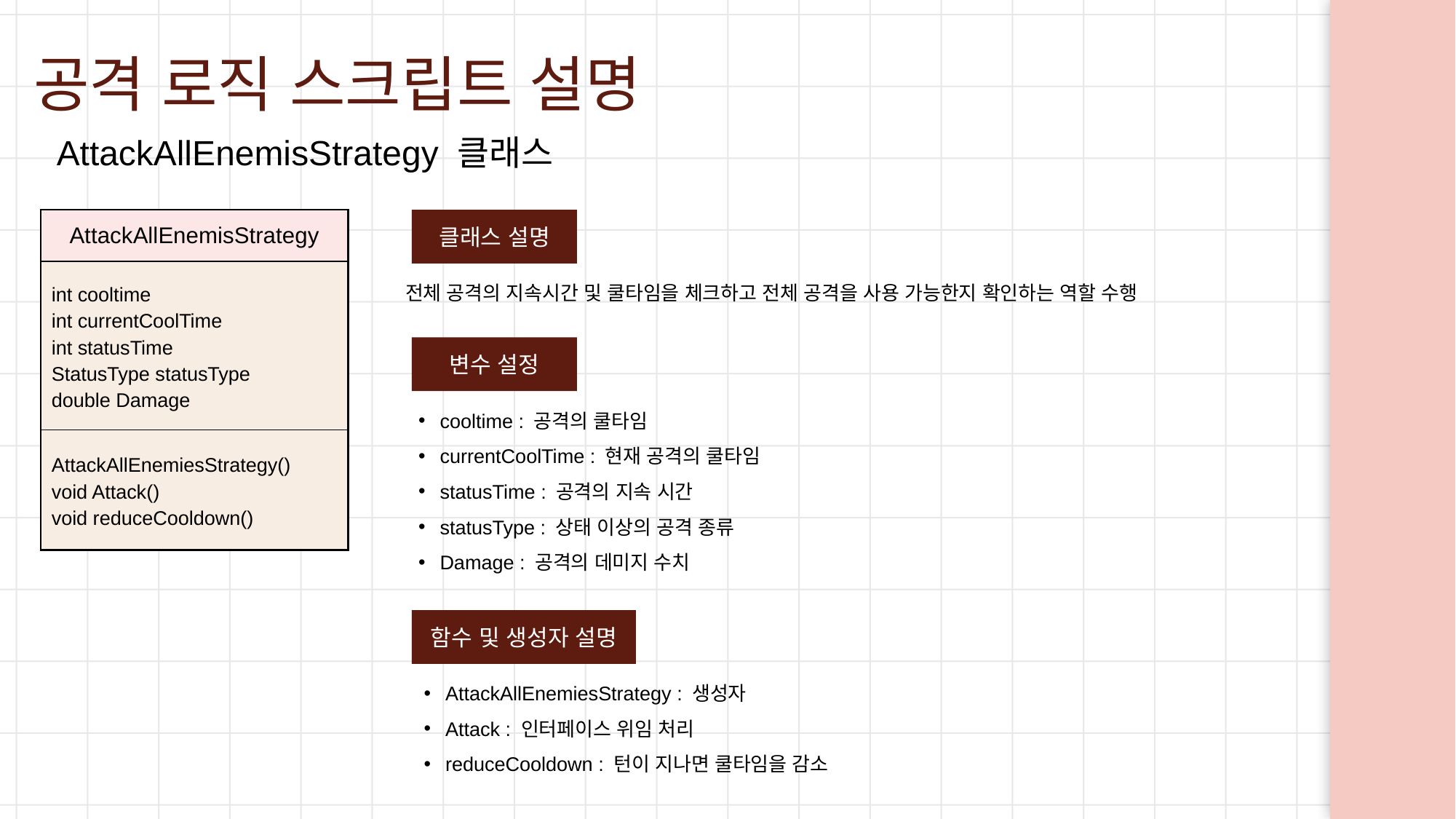

공격 로직 스크립트 설명
AttackAllEnemisStrategy 클래스
| AttackAllEnemisStrategy |
| --- |
| int cooltime int currentCoolTime int statusTime StatusType statusType double Damage |
| AttackAllEnemiesStrategy() void Attack() void reduceCooldown() |
클래스 설명
전체 공격의 지속시간 및 쿨타임을 체크하고 전체 공격을 사용 가능한지 확인하는 역할 수행
변수 설정
cooltime : 공격의 쿨타임
currentCoolTime : 현재 공격의 쿨타임
statusTime : 공격의 지속 시간
statusType : 상태 이상의 공격 종류
Damage : 공격의 데미지 수치
함수 및 생성자 설명
AttackAllEnemiesStrategy : 생성자
Attack : 인터페이스 위임 처리
reduceCooldown : 턴이 지나면 쿨타임을 감소